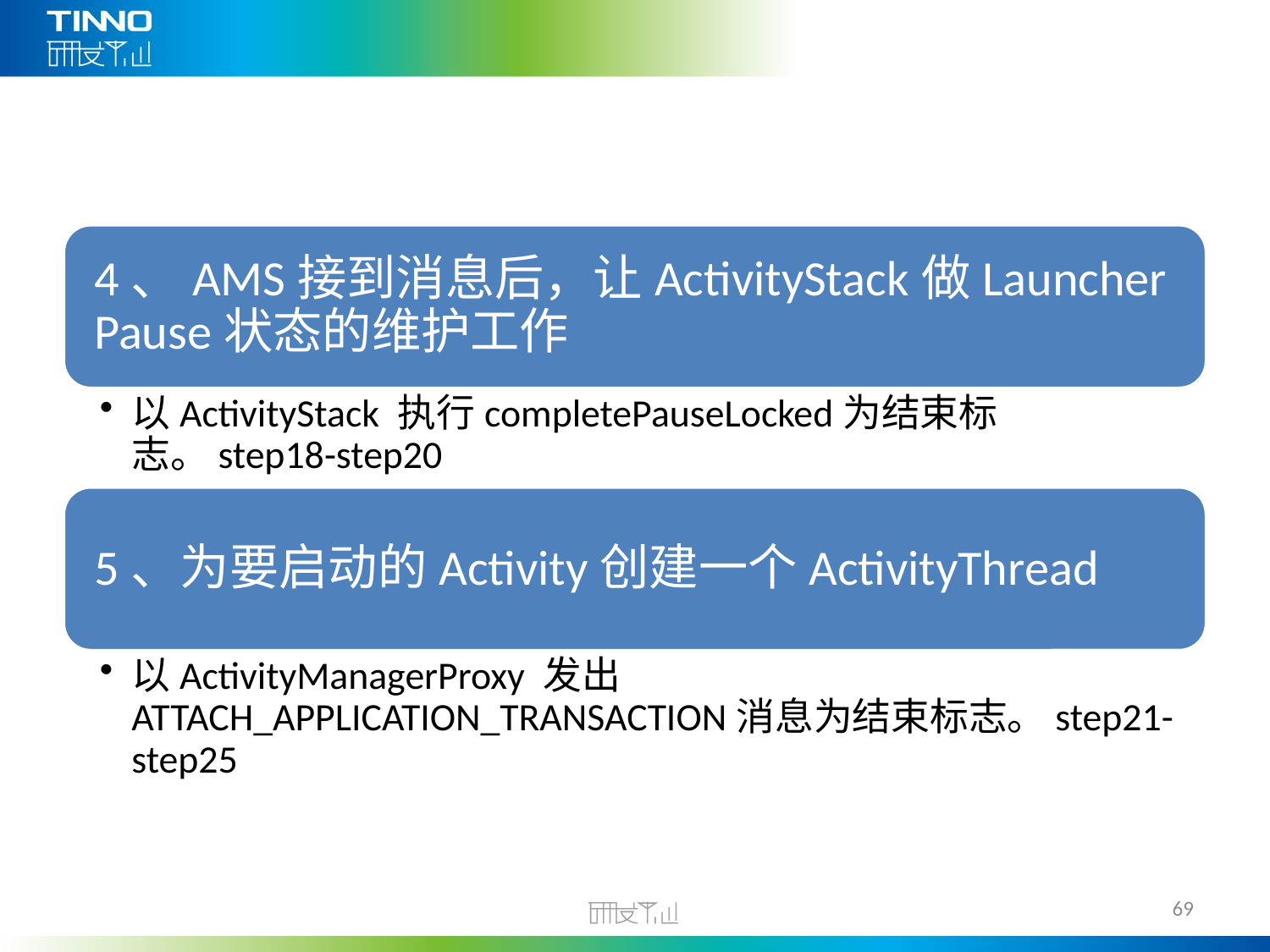

#
4、AMS接到消息后，让ActivityStack做Launcher Pause状态的维护工作
以ActivityStack 执行completePauseLocked为结束标志。step18-step20
5、为要启动的Activity创建一个ActivityThread
以ActivityManagerProxy 发出ATTACH_APPLICATION_TRANSACTION消息为结束标志。step21-step25

69